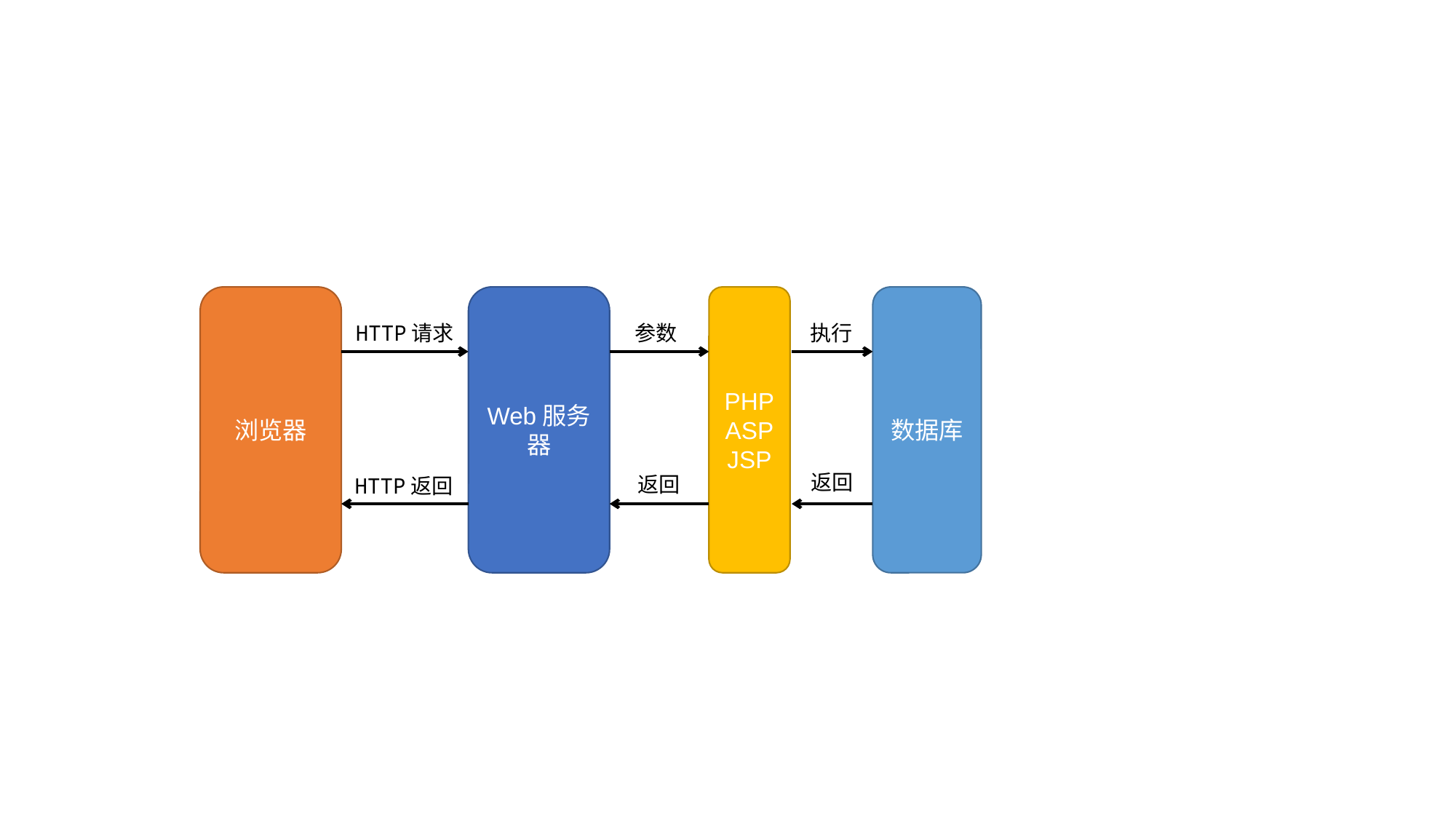

浏览器
Web服务器
PHP
ASP
JSP
数据库
参数
执行
HTTP请求
返回
返回
HTTP返回